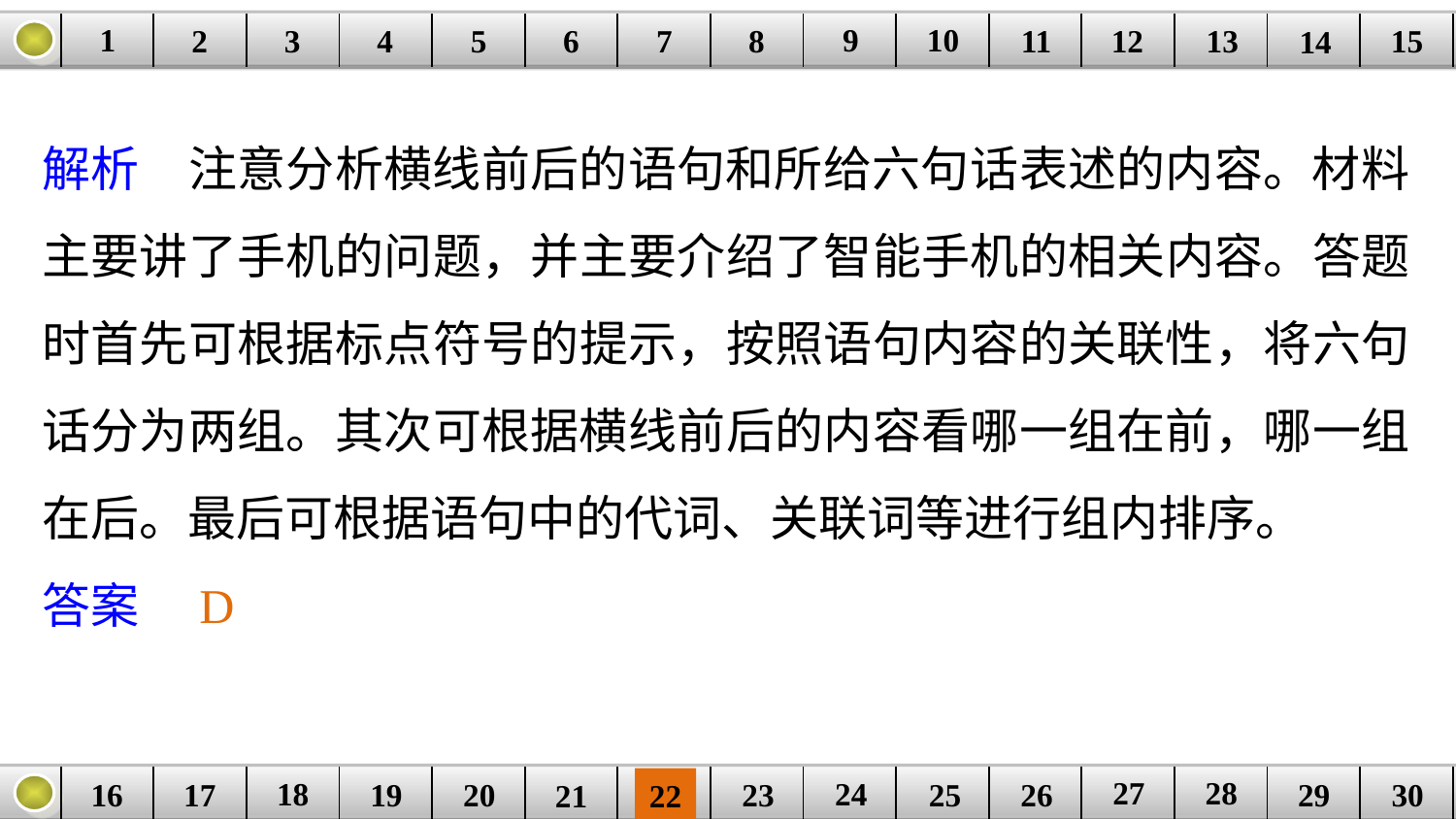

9
10
1
3
4
5
6
8
11
2
12
15
|  |  |  |  |  |  |  |  |  |  |  |  |  |  |  |
| --- | --- | --- | --- | --- | --- | --- | --- | --- | --- | --- | --- | --- | --- | --- |
7
13
14

解析　注意分析横线前后的语句和所给六句话表述的内容。材料主要讲了手机的问题，并主要介绍了智能手机的相关内容。答题时首先可根据标点符号的提示，按照语句内容的关联性，将六句话分为两组。其次可根据横线前后的内容看哪一组在前，哪一组在后。最后可根据语句中的代词、关联词等进行组内排序。
答案　D

27
28
18
24
16
25
26
30
|  |  |  |  |  |  |  |  |  |  |  |  |  |  |  |
| --- | --- | --- | --- | --- | --- | --- | --- | --- | --- | --- | --- | --- | --- | --- |
23
17
19
20
29
21
22